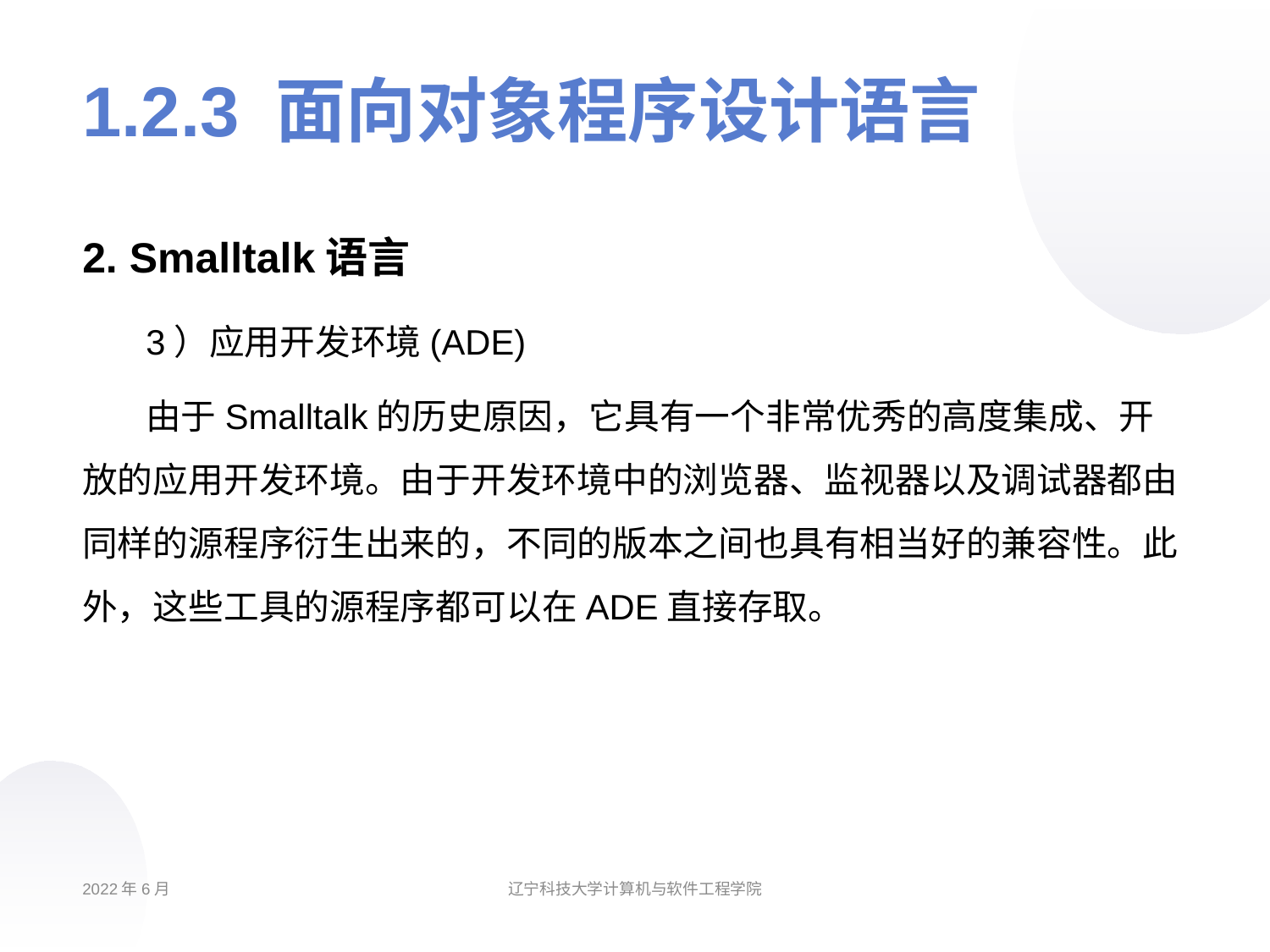

# 1.2.3 面向对象程序设计语言
2. Smalltalk语言
3）应用开发环境(ADE)
由于Smalltalk的历史原因，它具有一个非常优秀的高度集成、开放的应用开发环境。由于开发环境中的浏览器、监视器以及调试器都由同样的源程序衍生出来的，不同的版本之间也具有相当好的兼容性。此外，这些工具的源程序都可以在ADE直接存取。

2022年6月
辽宁科技大学计算机与软件工程学院
107